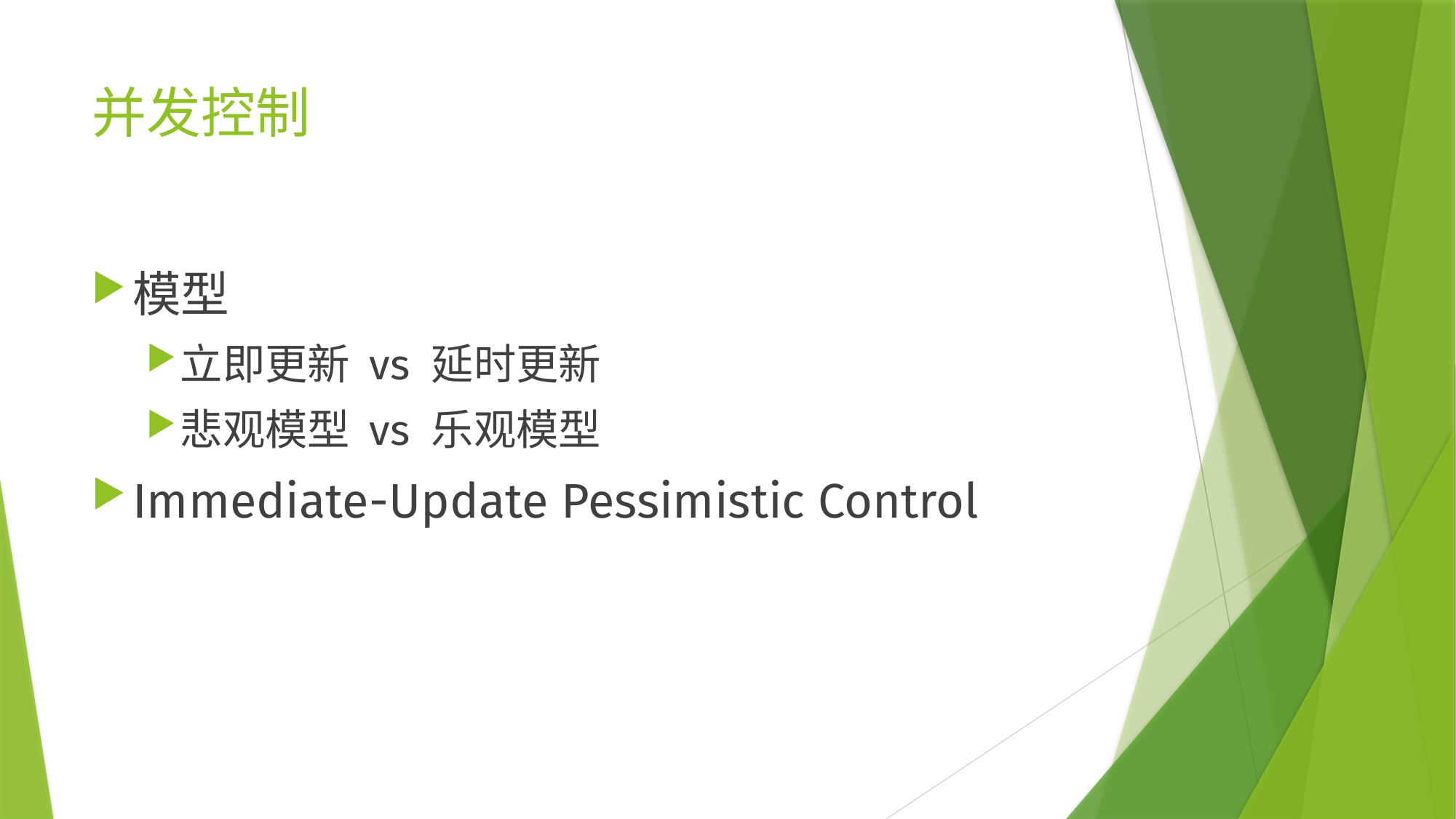

# 并发控制
模型
立即更新 vs 延时更新
悲观模型 vs 乐观模型
Immediate-Update Pessimistic Control